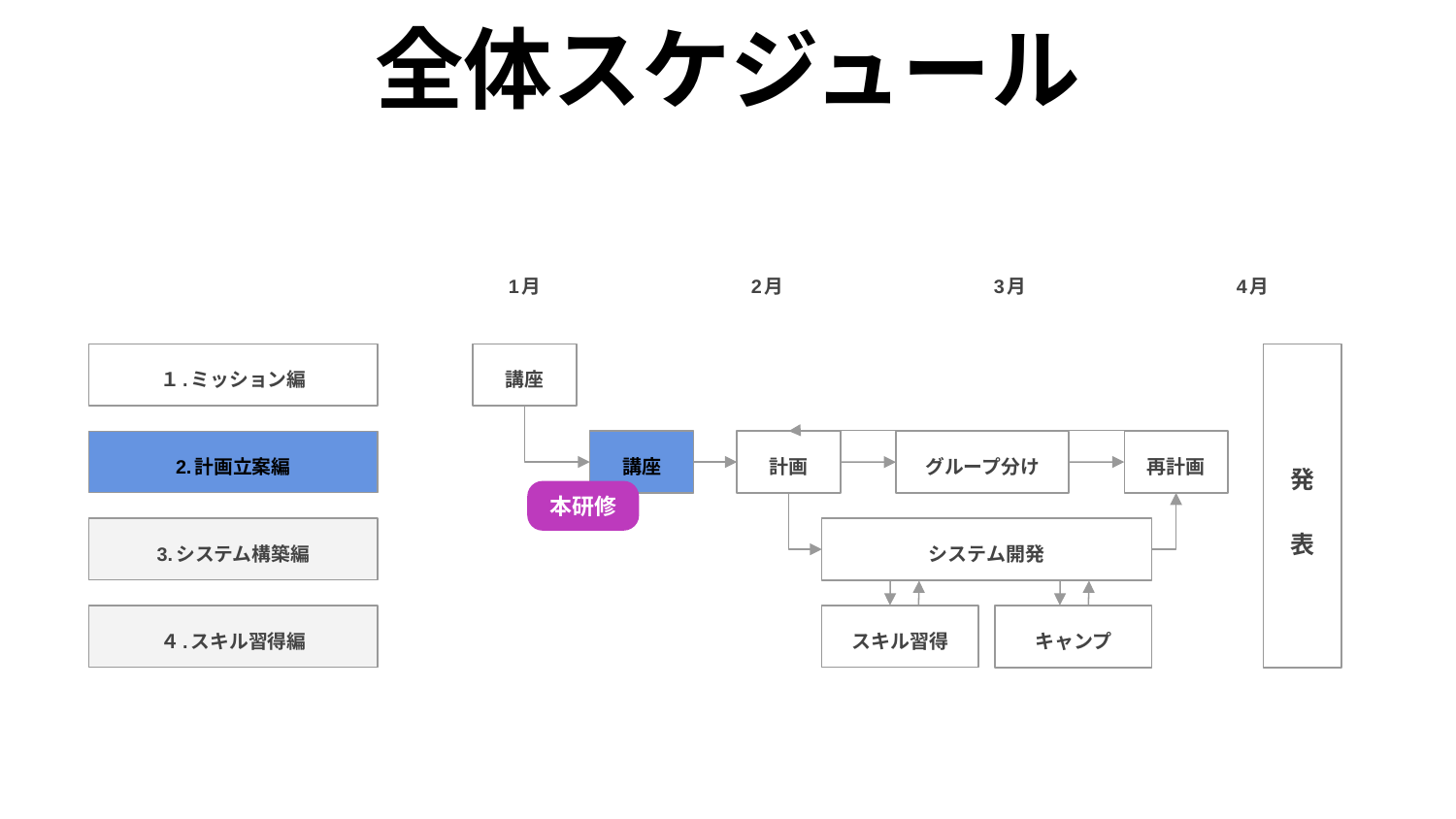

# 全体スケジュール
1月
2月
3月
4月
１.ミッション編
講座
発
表
講座
計画
再計画
2.計画立案編
グループ分け
本研修
システム開発
3.システム構築編
スキル習得
４.スキル習得編
キャンプ